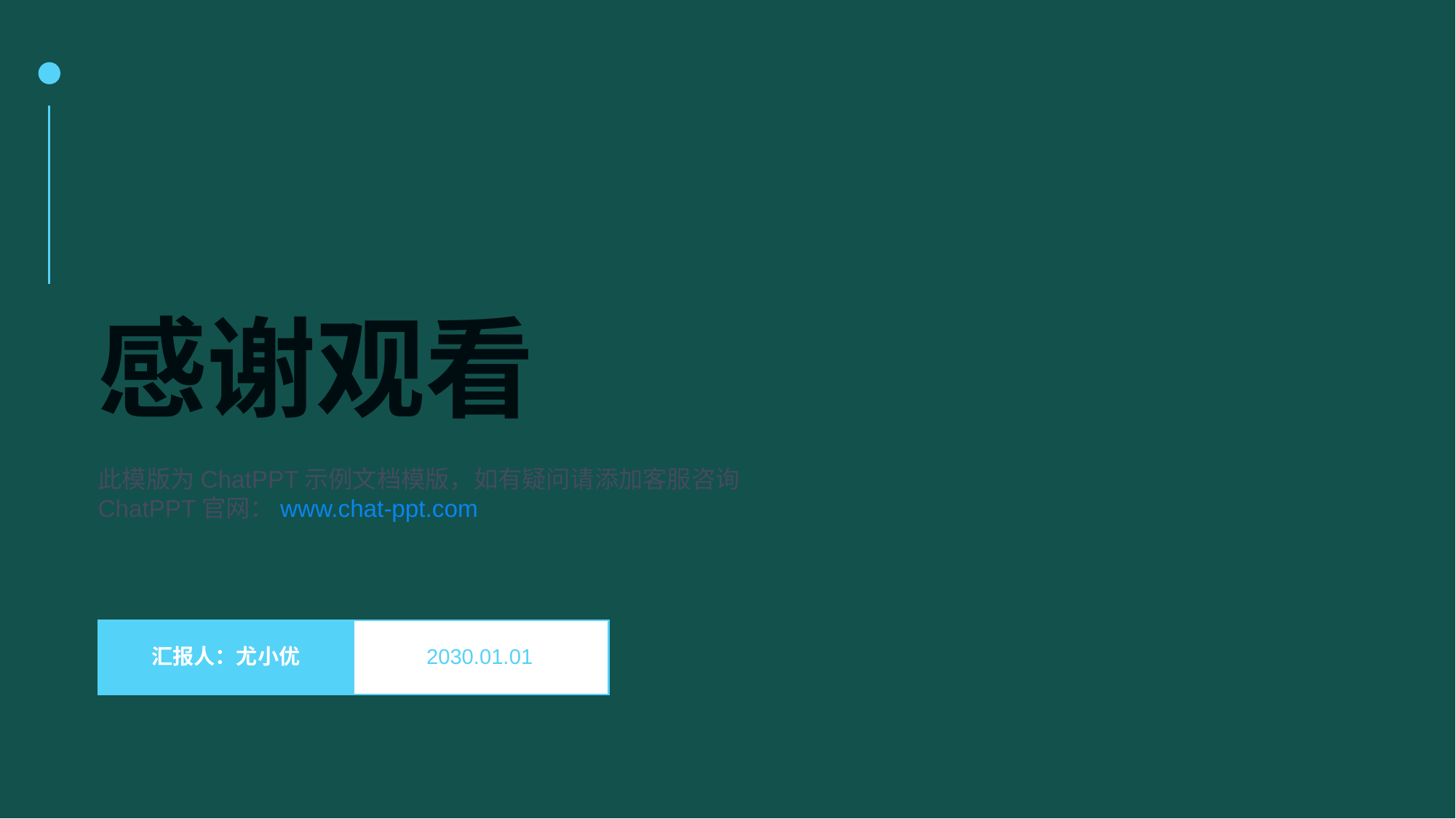

感谢观看
此模版为ChatPPT示例文档模版，如有疑问请添加客服咨询
ChatPPT官网：www.chat-ppt.com

2030.01.01
汇报人：尤小优